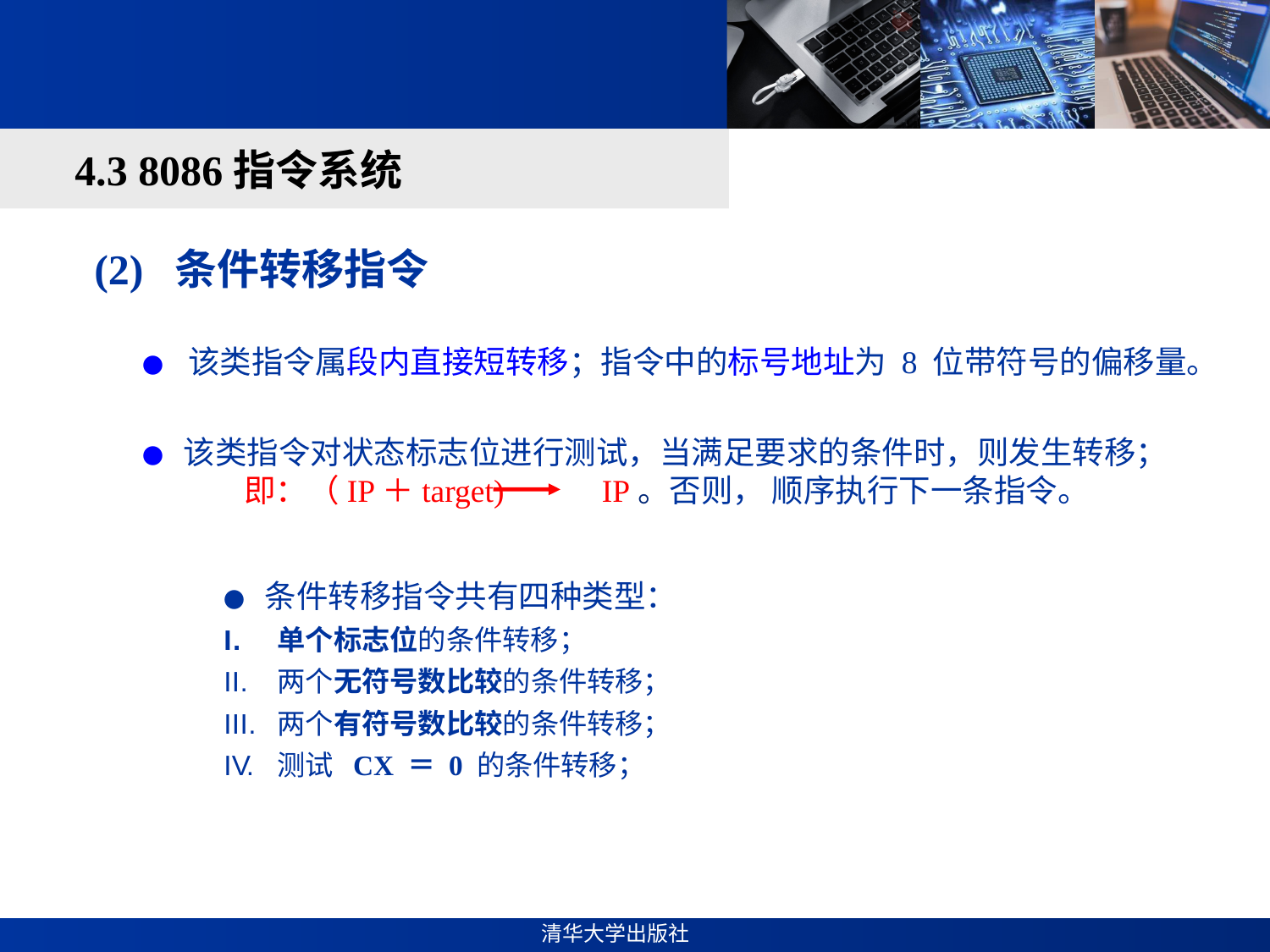

#
4.3 8086指令系统

(2)  条件转移指令
●   该类指令属段内直接短转移；指令中的标号地址为 8 位带符号的偏移量。
●  该类指令对状态标志位进行测试，当满足要求的条件时，则发生转移；
             即：（IP＋target)　       IP。否则， 顺序执行下一条指令。

●  条件转移指令共有四种类型：
单个标志位的条件转移；
两个无符号数比较的条件转移；
两个有符号数比较的条件转移；
测试  CX ＝ 0 的条件转移；